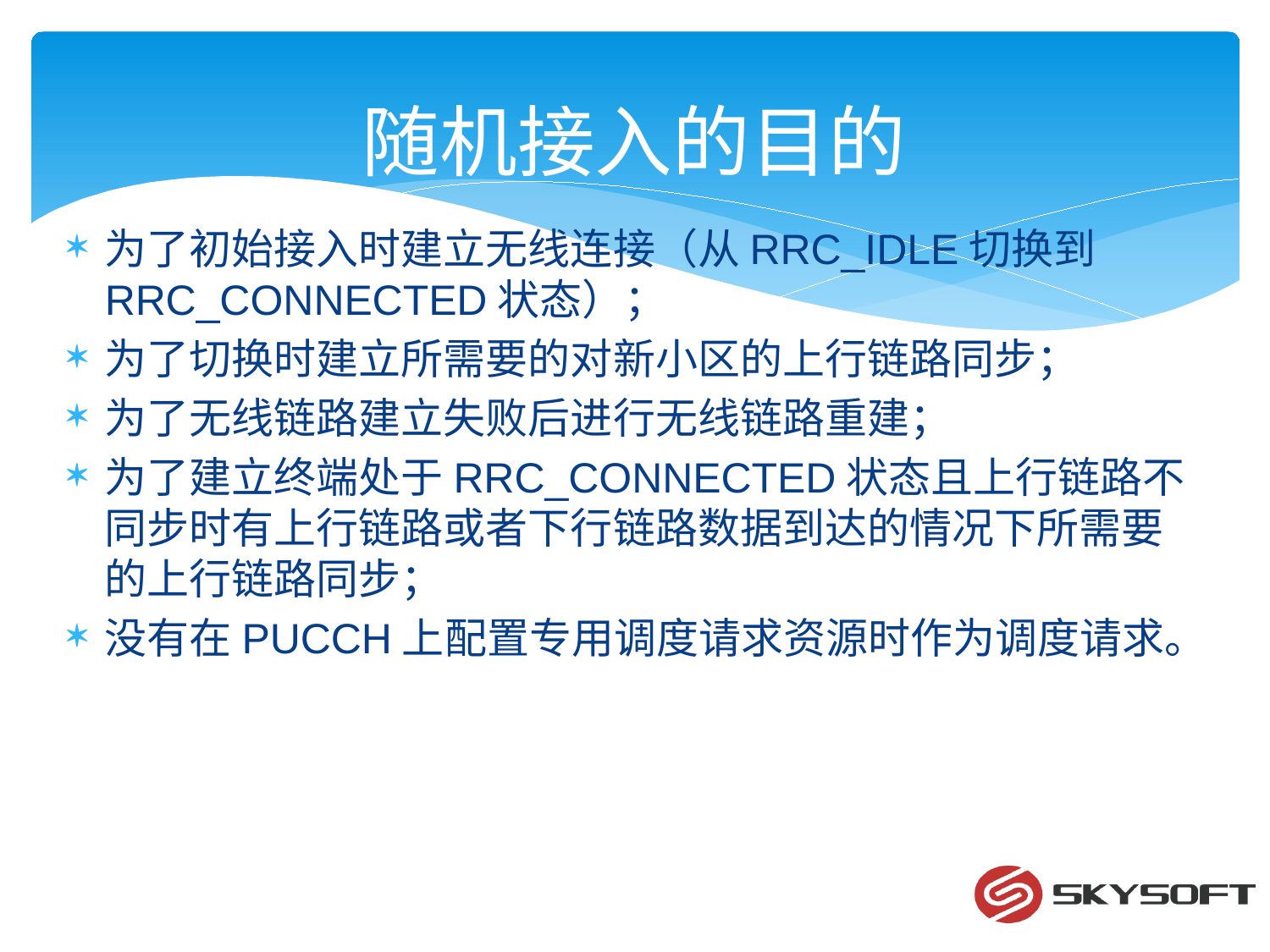

# 随机接入的目的
为了初始接入时建立无线连接（从RRC_IDLE切换到RRC_CONNECTED状态）；
为了切换时建立所需要的对新小区的上行链路同步；
为了无线链路建立失败后进行无线链路重建；
为了建立终端处于RRC_CONNECTED状态且上行链路不同步时有上行链路或者下行链路数据到达的情况下所需要的上行链路同步；
没有在PUCCH上配置专用调度请求资源时作为调度请求。